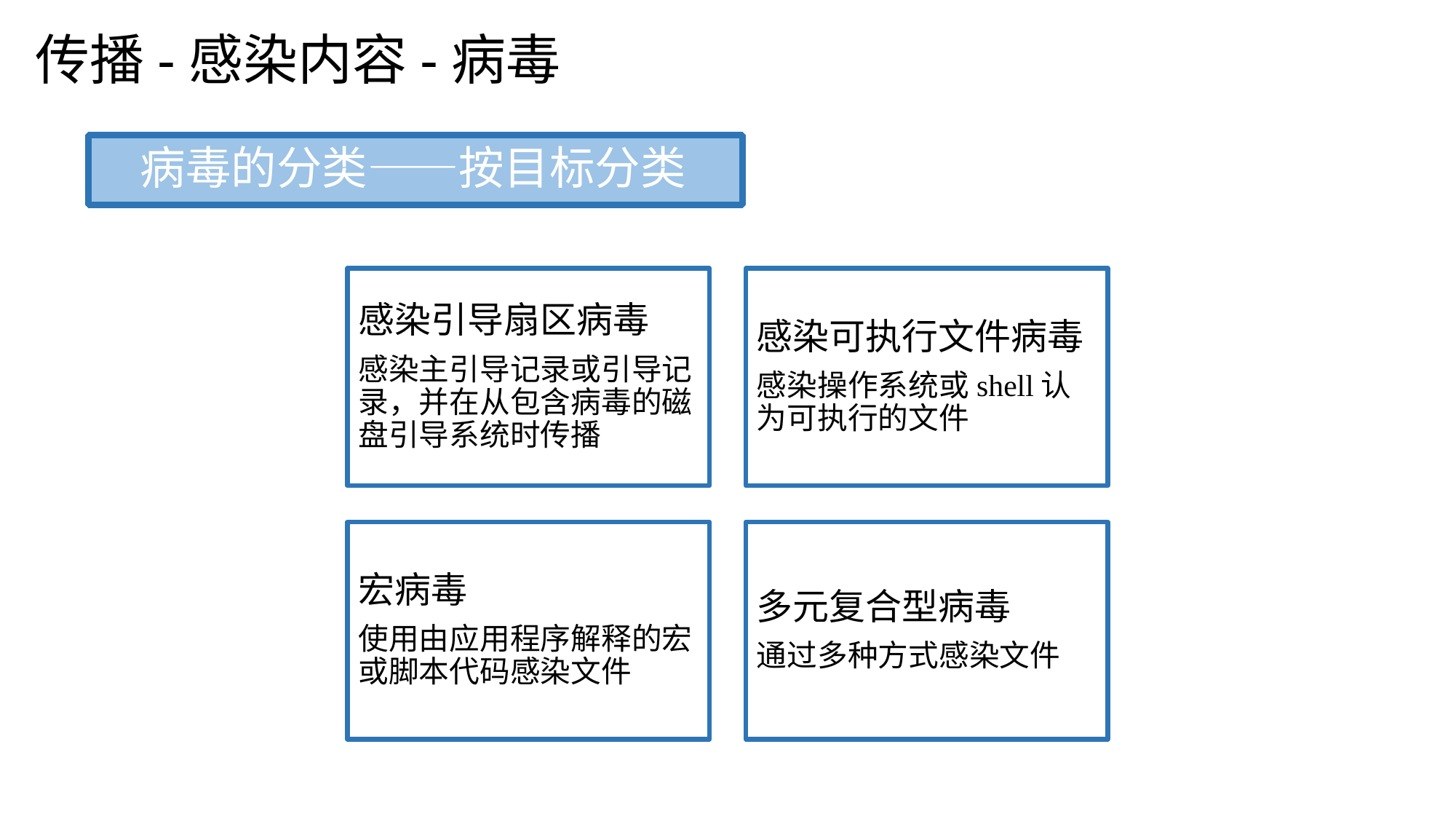

传播-感染内容-病毒

病毒的分类——按目标分类
感染引导扇区病毒
感染主引导记录或引导记录，并在从包含病毒的磁盘引导系统时传播
感染可执行文件病毒
感染操作系统或shell认为可执行的文件
宏病毒
使用由应用程序解释的宏或脚本代码感染文件
多元复合型病毒
通过多种方式感染文件